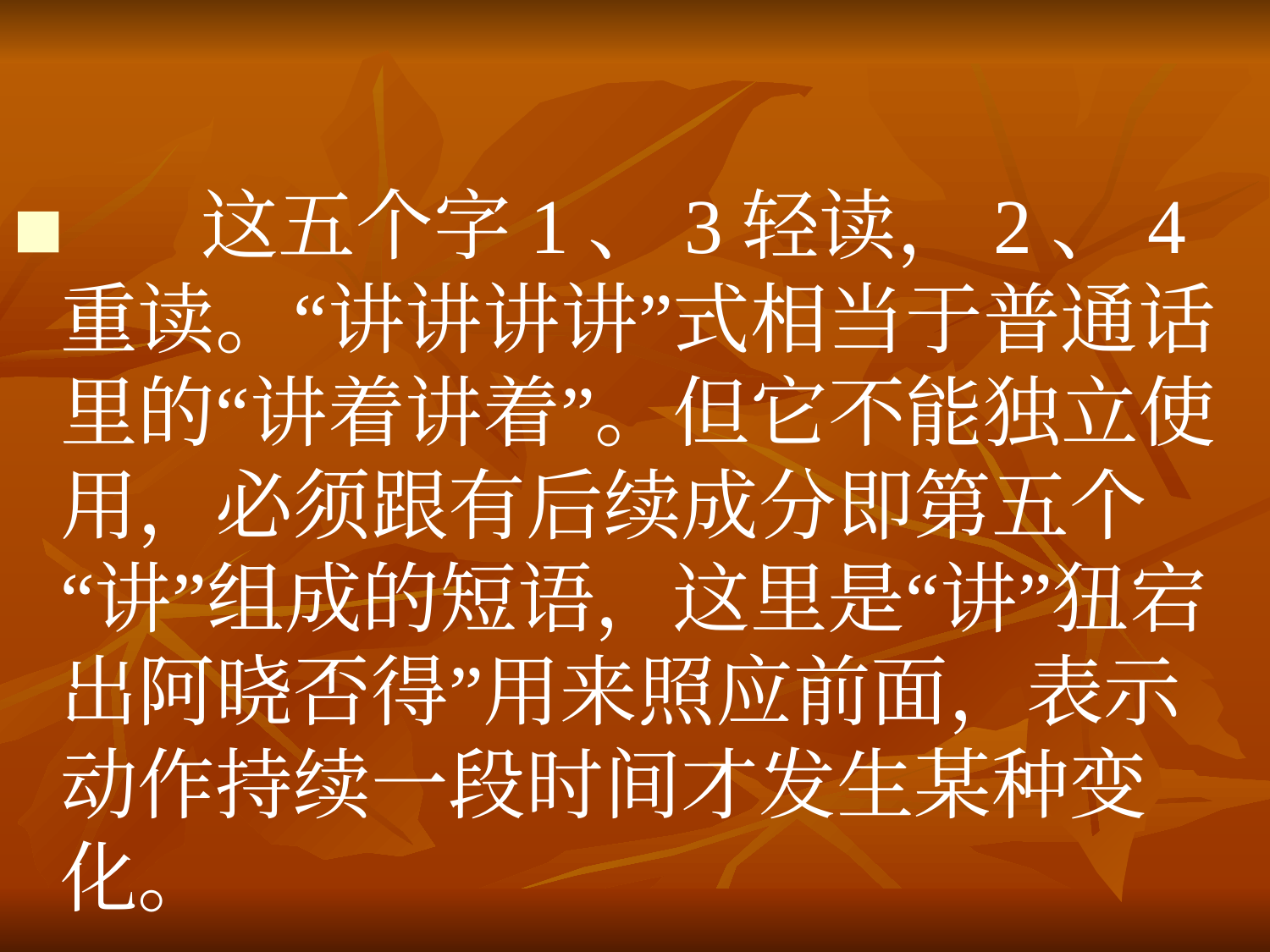

#
      这五个字1、3轻读，2、4重读。“讲讲讲讲”式相当于普通话里的“讲着讲着”。但它不能独立使用，必须跟有后续成分即第五个“讲”组成的短语，这里是“讲”狃宕出阿晓否得”用来照应前面，表示动作持续一段时间才发生某种变化。